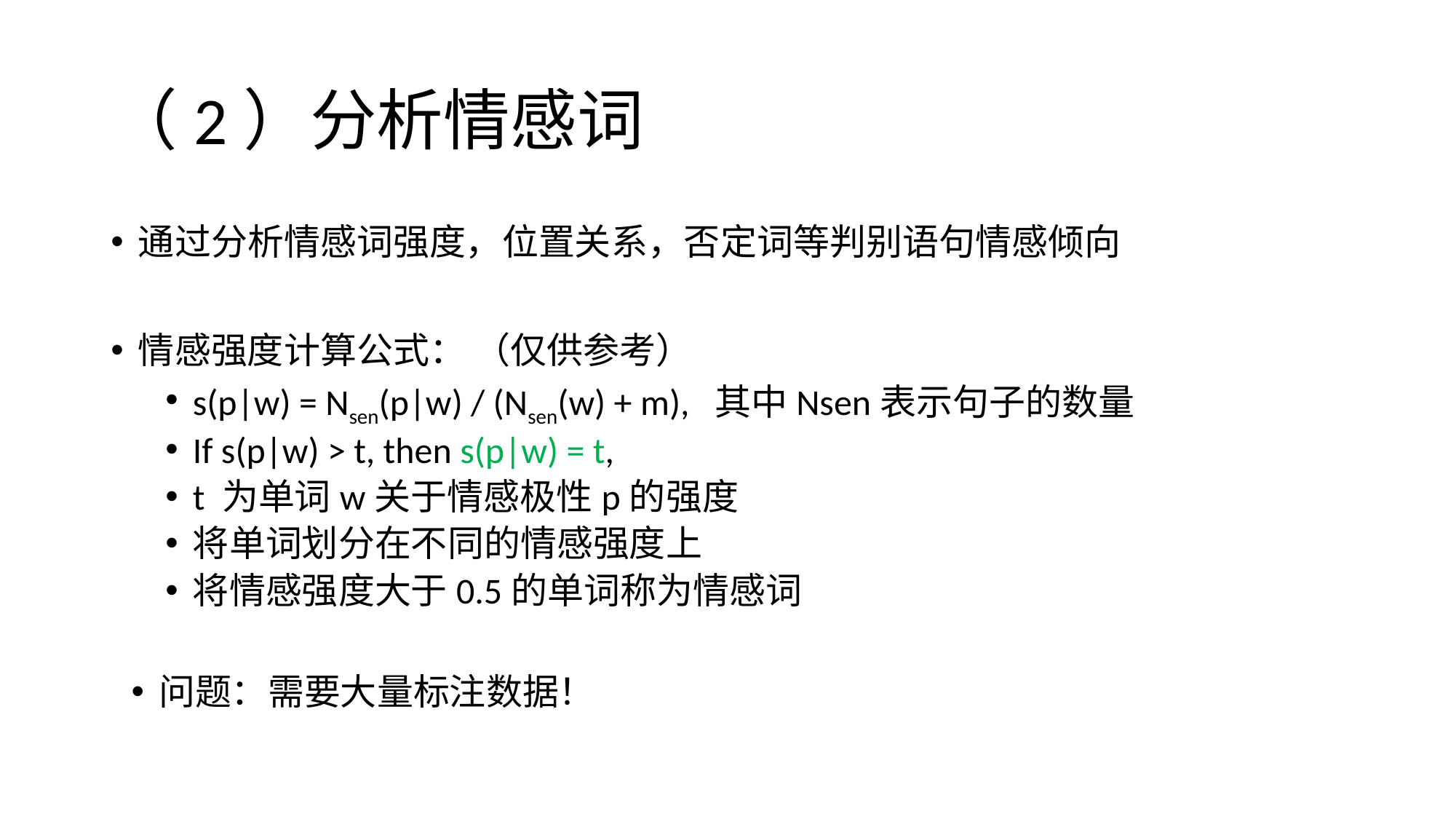

# （2）分析情感词
通过分析情感词强度，位置关系，否定词等判别语句情感倾向

情感强度计算公式： （仅供参考）
s(p|w) = Nsen(p|w) / (Nsen(w) + m),  其中Nsen表示句子的数量
If s(p|w) > t, then s(p|w) = t,
t 为单词w关于情感极性p的强度
将单词划分在不同的情感强度上
将情感强度大于0.5的单词称为情感词

问题：需要大量标注数据！